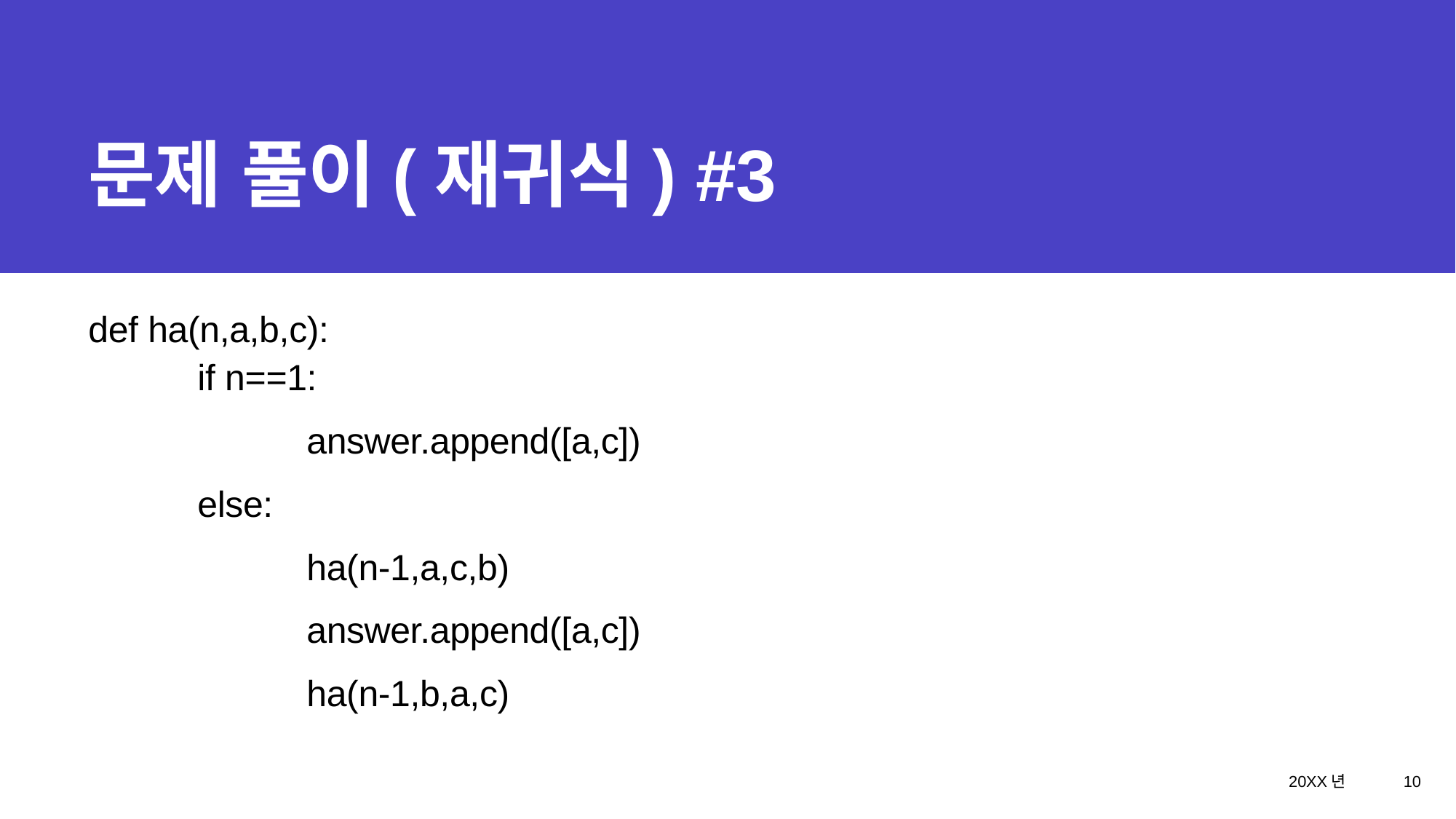

# 문제 풀이(재귀식) #3
def ha(n,a,b,c):
	if n==1:
		answer.append([a,c])
	else:
		ha(n-1,a,c,b)
		answer.append([a,c])
		ha(n-1,b,a,c)
20XX년
프레젠테이션 제목
10